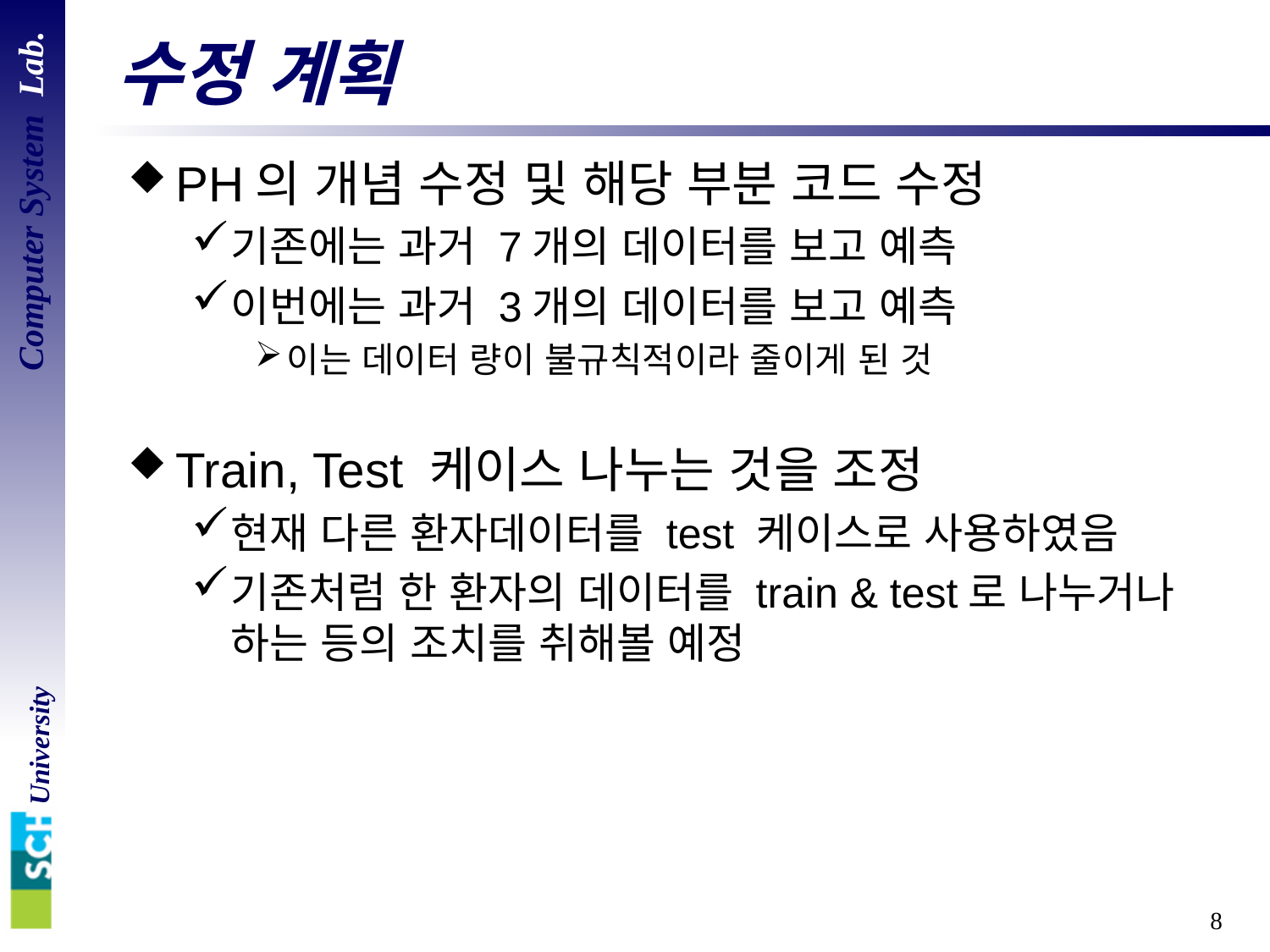

# 수정 계획

PH의 개념 수정 및 해당 부분 코드 수정
기존에는 과거 7개의 데이터를 보고 예측
이번에는 과거 3개의 데이터를 보고 예측
이는 데이터 량이 불규칙적이라 줄이게 된 것

Train, Test 케이스 나누는 것을 조정
현재 다른 환자데이터를 test 케이스로 사용하였음
기존처럼 한 환자의 데이터를 train & test로 나누거나 하는 등의 조치를 취해볼 예정